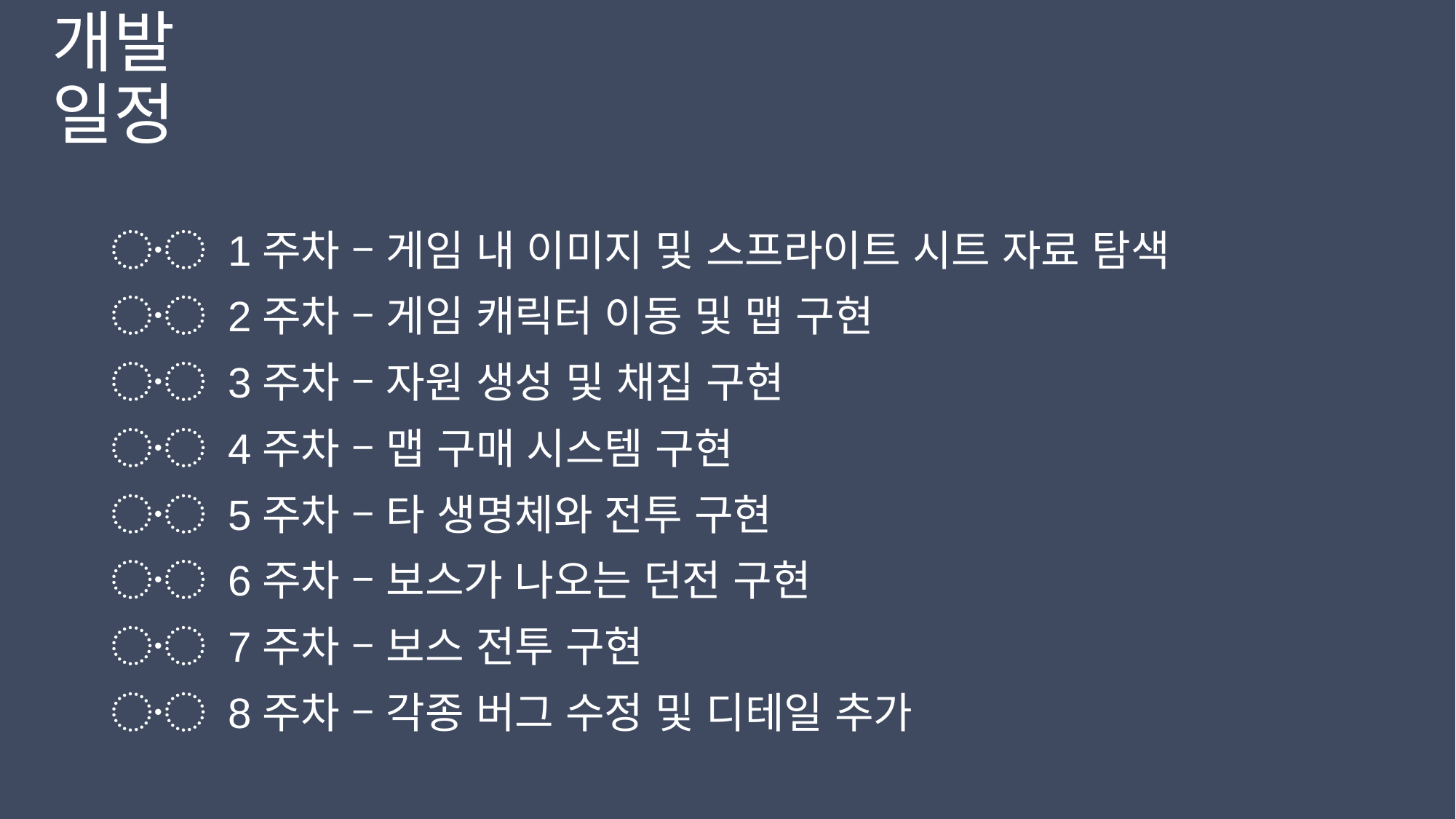

# 개발 일정
〮 1주차 – 게임 내 이미지 및 스프라이트 시트 자료 탐색
〮 2주차 – 게임 캐릭터 이동 및 맵 구현
〮 3주차 – 자원 생성 및 채집 구현
〮 4주차 – 맵 구매 시스템 구현
〮 5주차 – 타 생명체와 전투 구현
〮 6주차 – 보스가 나오는 던전 구현
〮 7주차 – 보스 전투 구현
〮 8주차 – 각종 버그 수정 및 디테일 추가